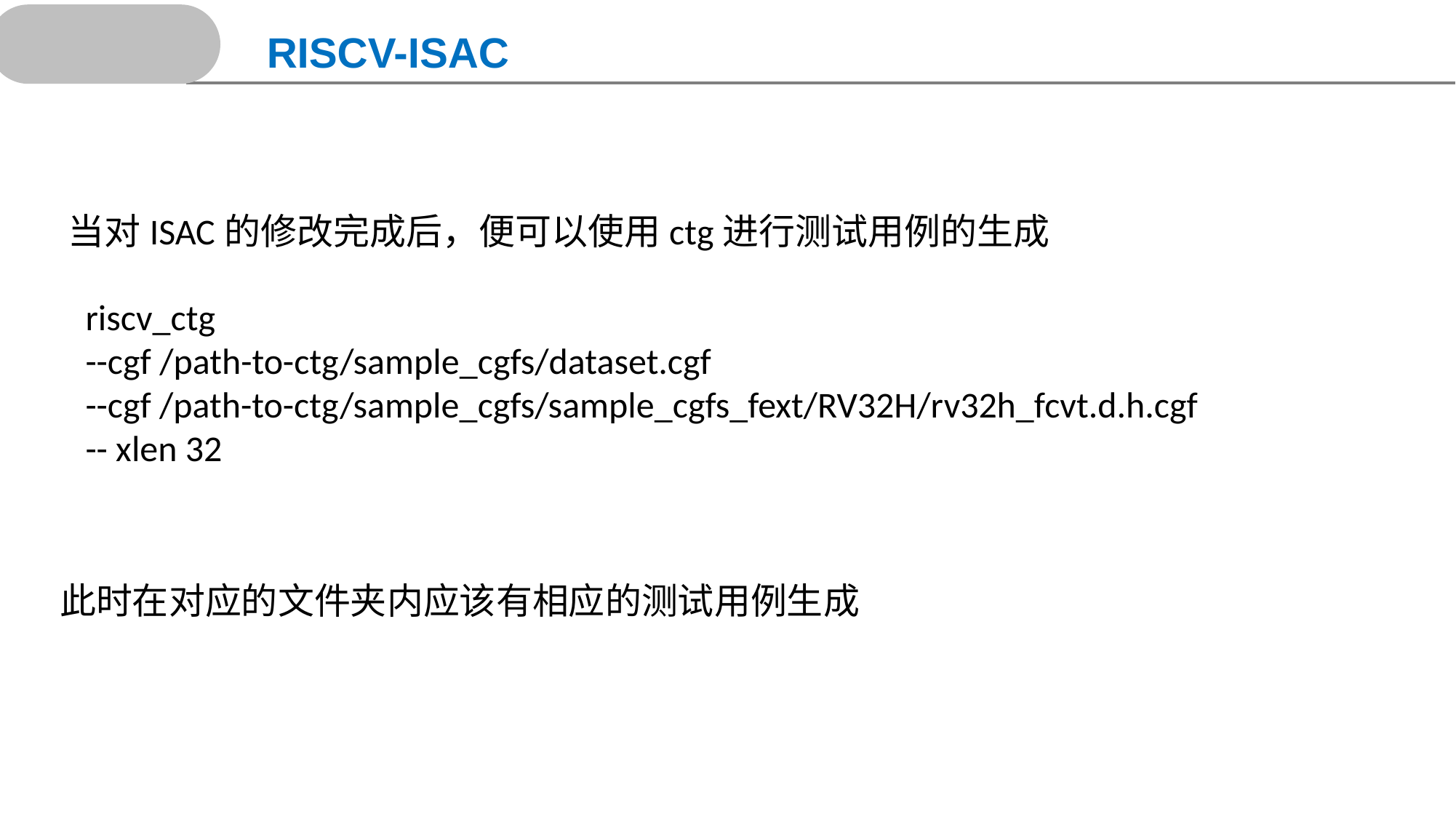

RISCV-ISAC
当对ISAC的修改完成后，便可以使用ctg进行测试用例的生成
riscv_ctg
--cgf /path-to-ctg/sample_cgfs/dataset.cgf
--cgf /path-to-ctg/sample_cgfs/sample_cgfs_fext/RV32H/rv32h_fcvt.d.h.cgf
-- xlen 32
此时在对应的文件夹内应该有相应的测试用例生成